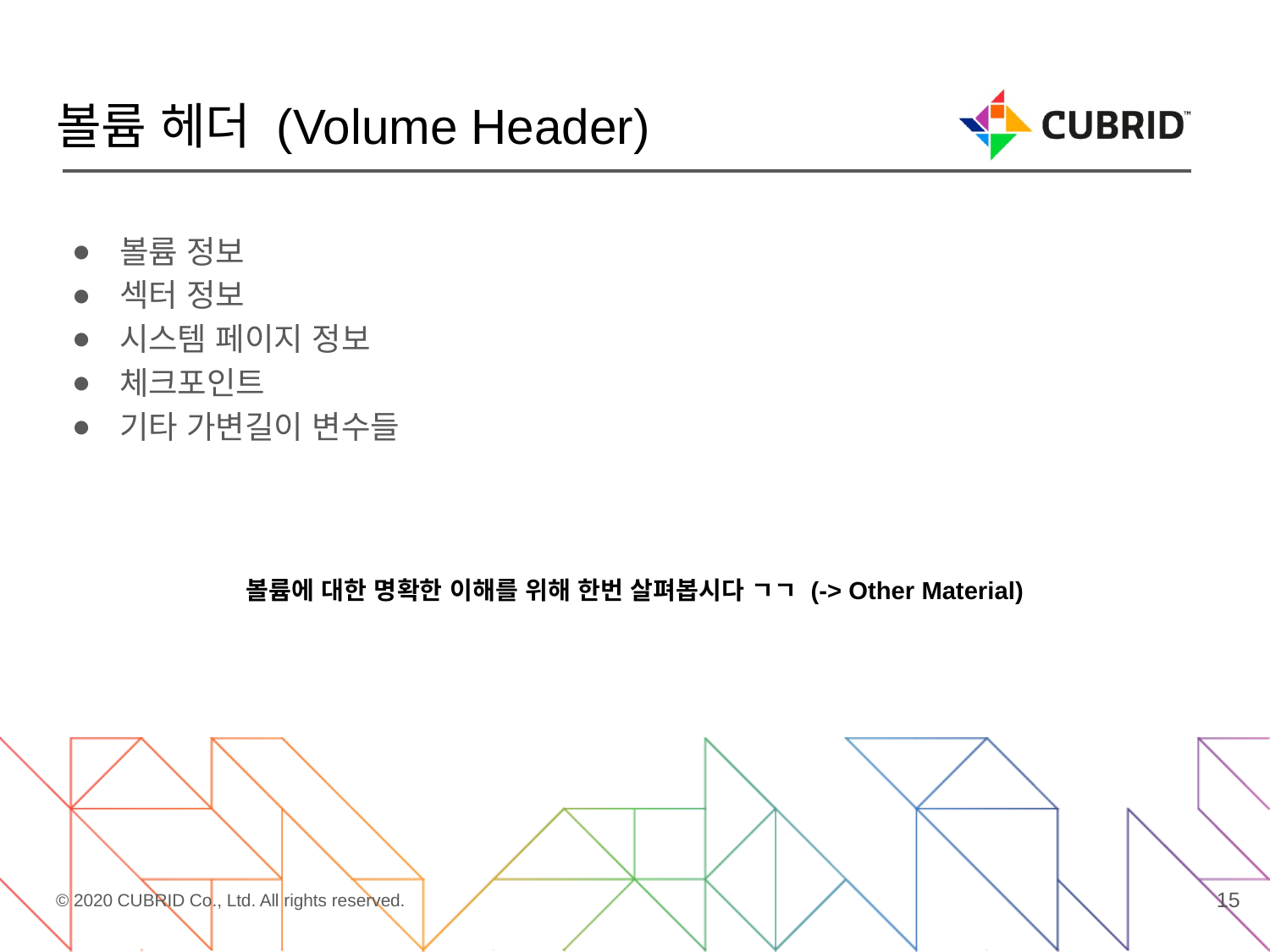

# 볼륨 헤더 (Volume Header)
볼륨 정보
섹터 정보
시스템 페이지 정보
체크포인트
기타 가변길이 변수들
볼륨에 대한 명확한 이해를 위해 한번 살펴봅시다 ㄱㄱ (-> Other Material)
15
© 2020 CUBRID Co., Ltd. All rights reserved.